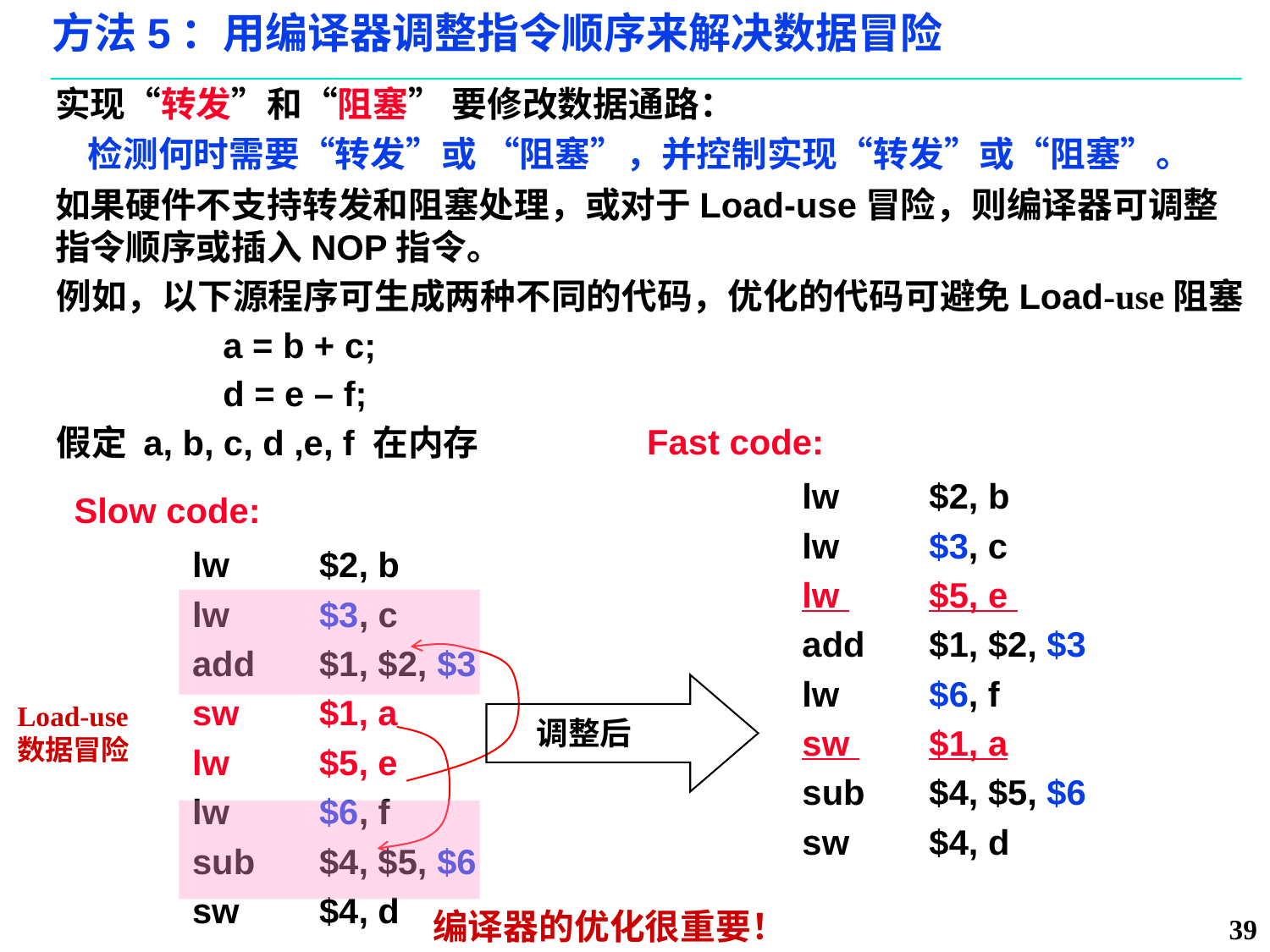

# 方法5：用编译器调整指令顺序来解决数据冒险
实现“转发”和“阻塞” 要修改数据通路：
   检测何时需要“转发”或 “阻塞”，并控制实现“转发”或“阻塞”。
如果硬件不支持转发和阻塞处理，或对于Load-use冒险，则编译器可调整指令顺序或插入NOP指令。
例如，以下源程序可生成两种不同的代码，优化的代码可避免Load-use阻塞
		a = b + c;
		d = e – f;
假定 a, b, c, d ,e, f 在内存
Fast code:
		lw 	$2, b
		lw 	$3, c
		lw 	$5, e
		add 	$1, $2, $3
		lw 	$6, f
		sw 	$1, a
		sub 	$4, $5, $6
		sw	$4, d
 Slow code:
	lw	$2, b
	lw 	$3, c
	add 	$1, $2, $3
	sw  	$1, a
	lw 	$5, e
	lw 	$6, f
	sub 	$4, $5, $6
	sw	$4, d

Load-use
数据冒险

调整后

编译器的优化很重要！